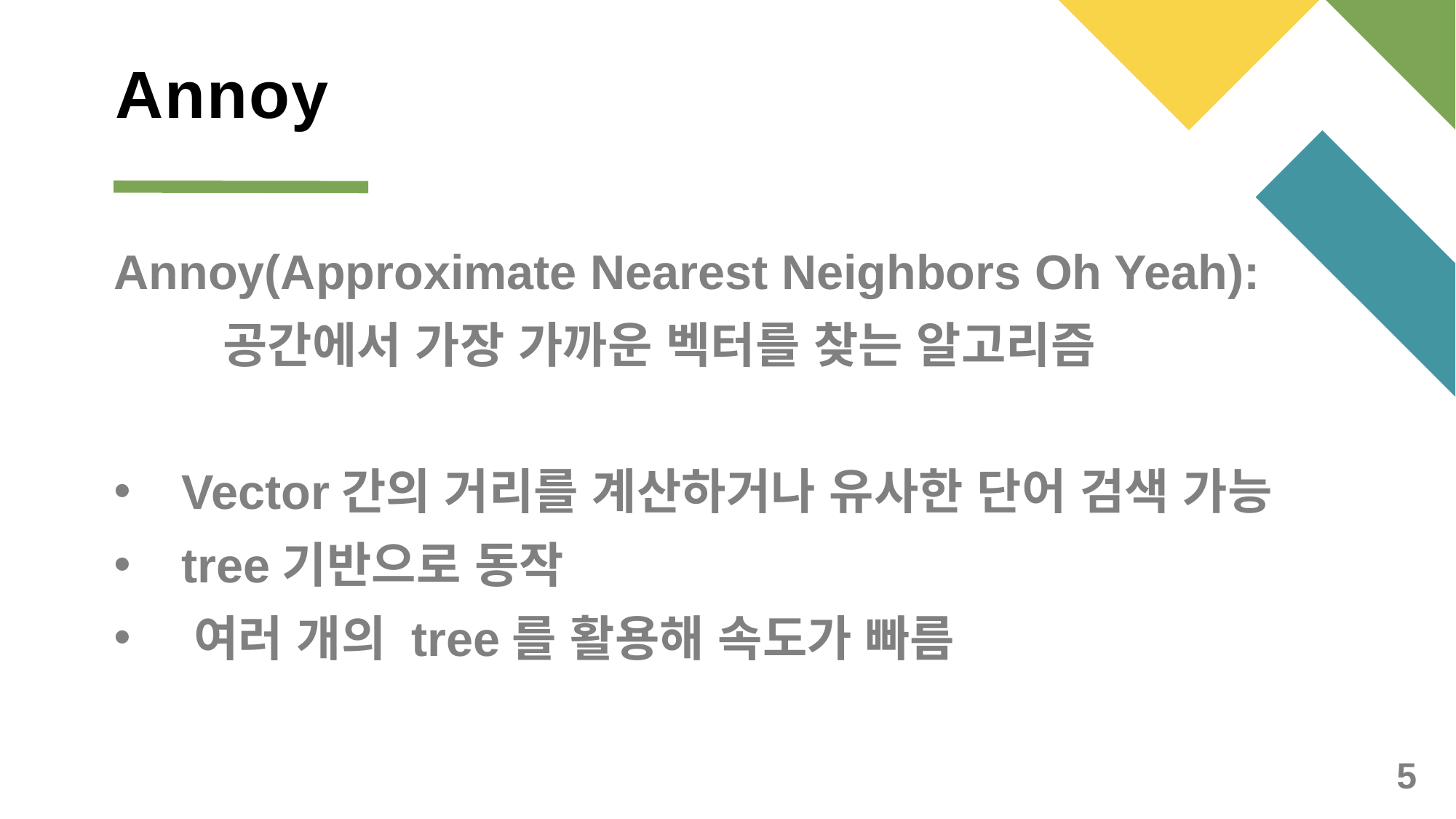

# Annoy
Annoy(Approximate Nearest Neighbors Oh Yeah):
	공간에서 가장 가까운 벡터를 찾는 알고리즘

 Vector간의 거리를 계산하거나 유사한 단어 검색 가능
 tree기반으로 동작
 여러 개의 tree를 활용해 속도가 빠름
5